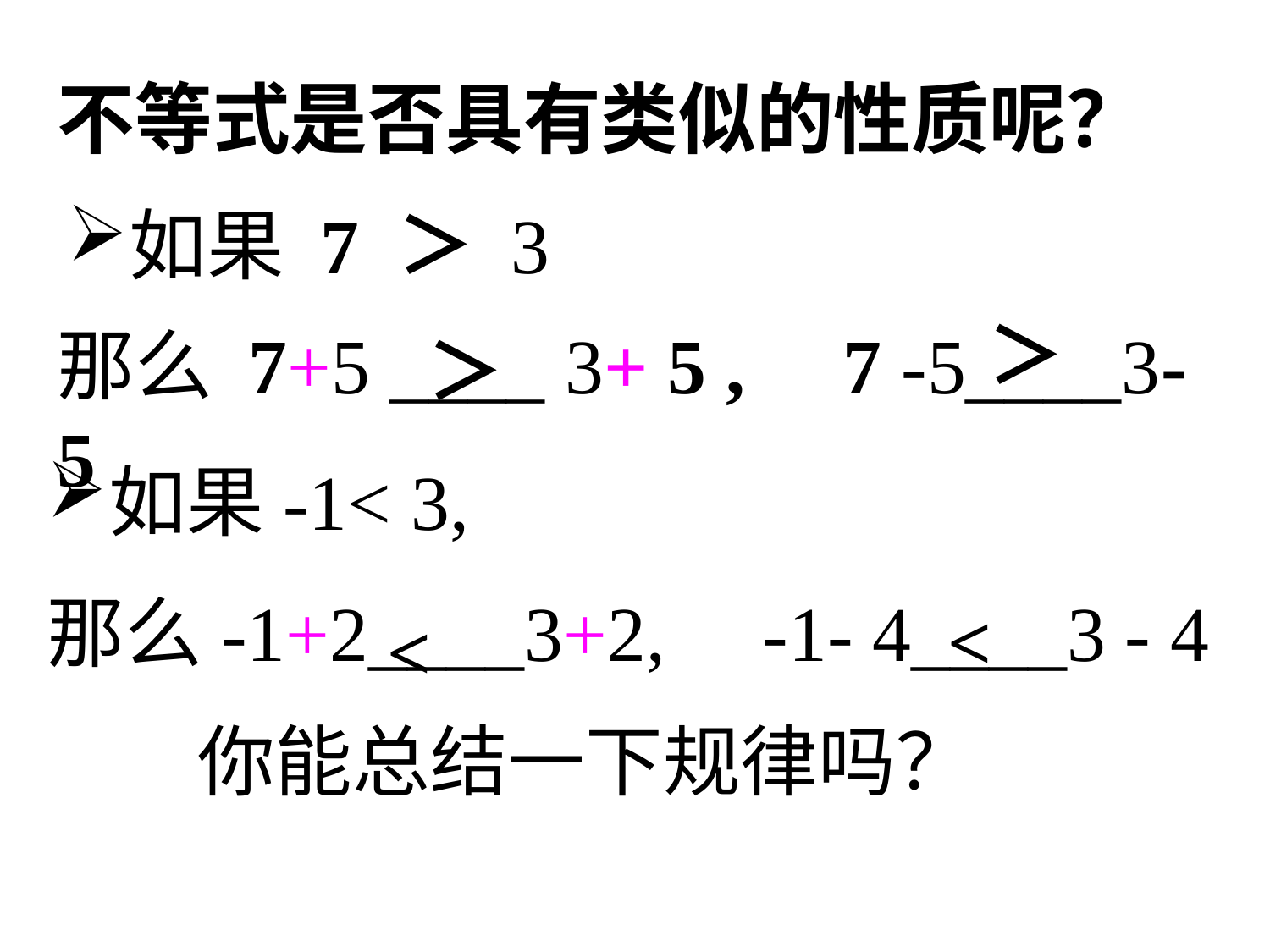

不等式是否具有类似的性质呢？
如果 7 ＞ 3
＞
那么 7+5 ____ 3+ 5 ,     7 -5____3-5
＞
如果-1< 3,
那么-1+2____3+2,     -1- 4____3 - 4
<
<
你能总结一下规律吗？